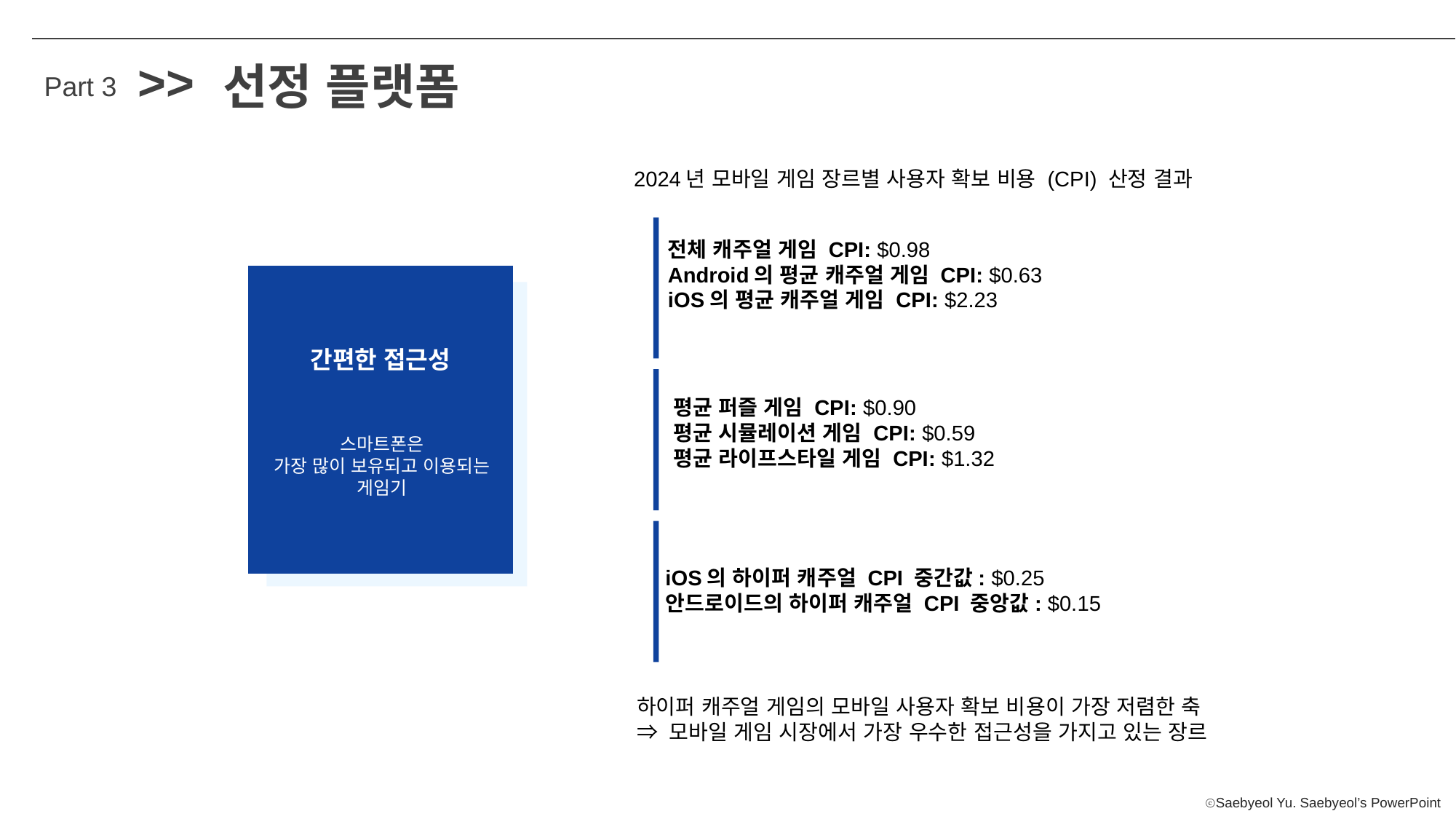

>>
선정 플랫폼
Part 3
2024년 모바일 게임 장르별 사용자 확보 비용 (CPI) 산정 결과

전체 캐주얼 게임 CPI: $0.98
Android의 평균 캐주얼 게임 CPI: $0.63
iOS의 평균 캐주얼 게임 CPI: $2.23

간편한 접근성
스마트폰은
가장 많이 보유되고 이용되는
게임기

평균 퍼즐 게임 CPI: $0.90
평균 시뮬레이션 게임 CPI: $0.59
평균 라이프스타일 게임 CPI: $1.32

iOS의 하이퍼 캐주얼 CPI 중간값: $0.25
안드로이드의 하이퍼 캐주얼 CPI 중앙값: $0.15

하이퍼 캐주얼 게임의 모바일 사용자 확보 비용이 가장 저렴한 축
⇒ 모바일 게임 시장에서 가장 우수한 접근성을 가지고 있는 장르